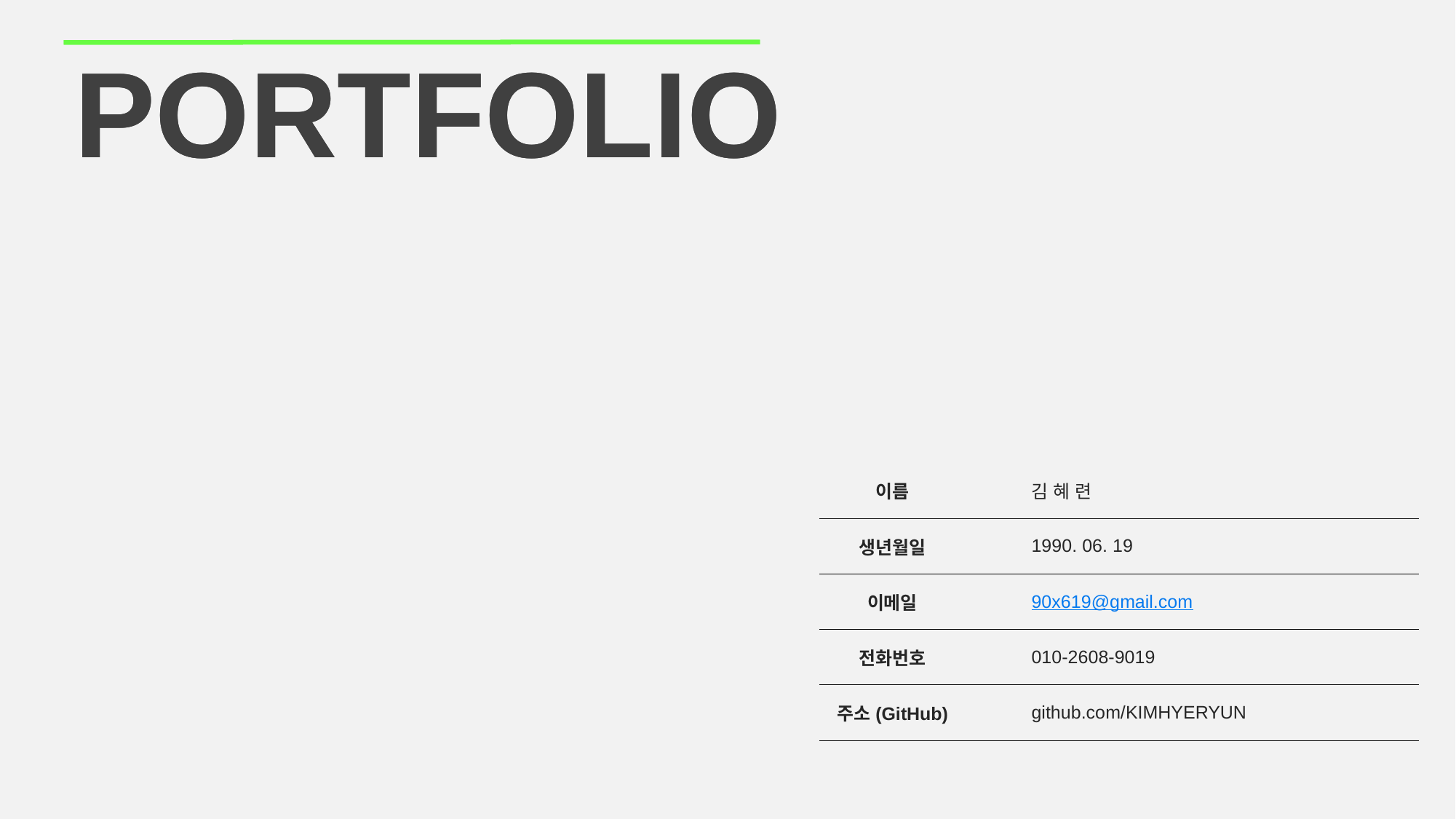

PORTFOLIO
| 이름 | 김 혜 련 |
| --- | --- |
| 생년월일 | 1990. 06. 19 |
| 이메일 | 90x619@gmail.com |
| 전화번호 | 010-2608-9019 |
| 주소(GitHub) | github.com/KIMHYERYUN |